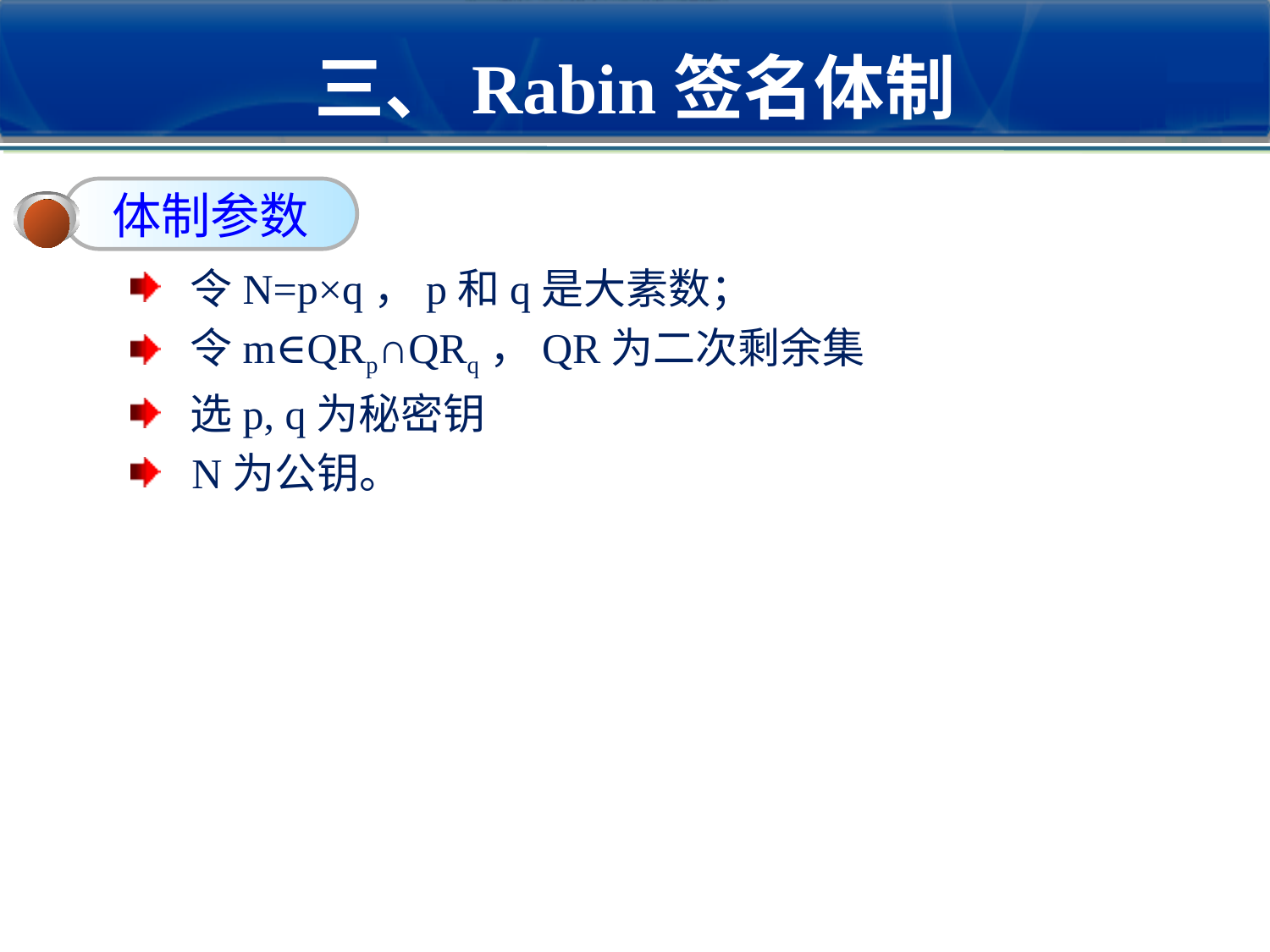

# 三、Rabin签名体制
体制参数

 令N=p×q，p和q是大素数；
 令m∈QRp∩QRq，QR为二次剩余集
 选p, q为秘密钥
  N为公钥。